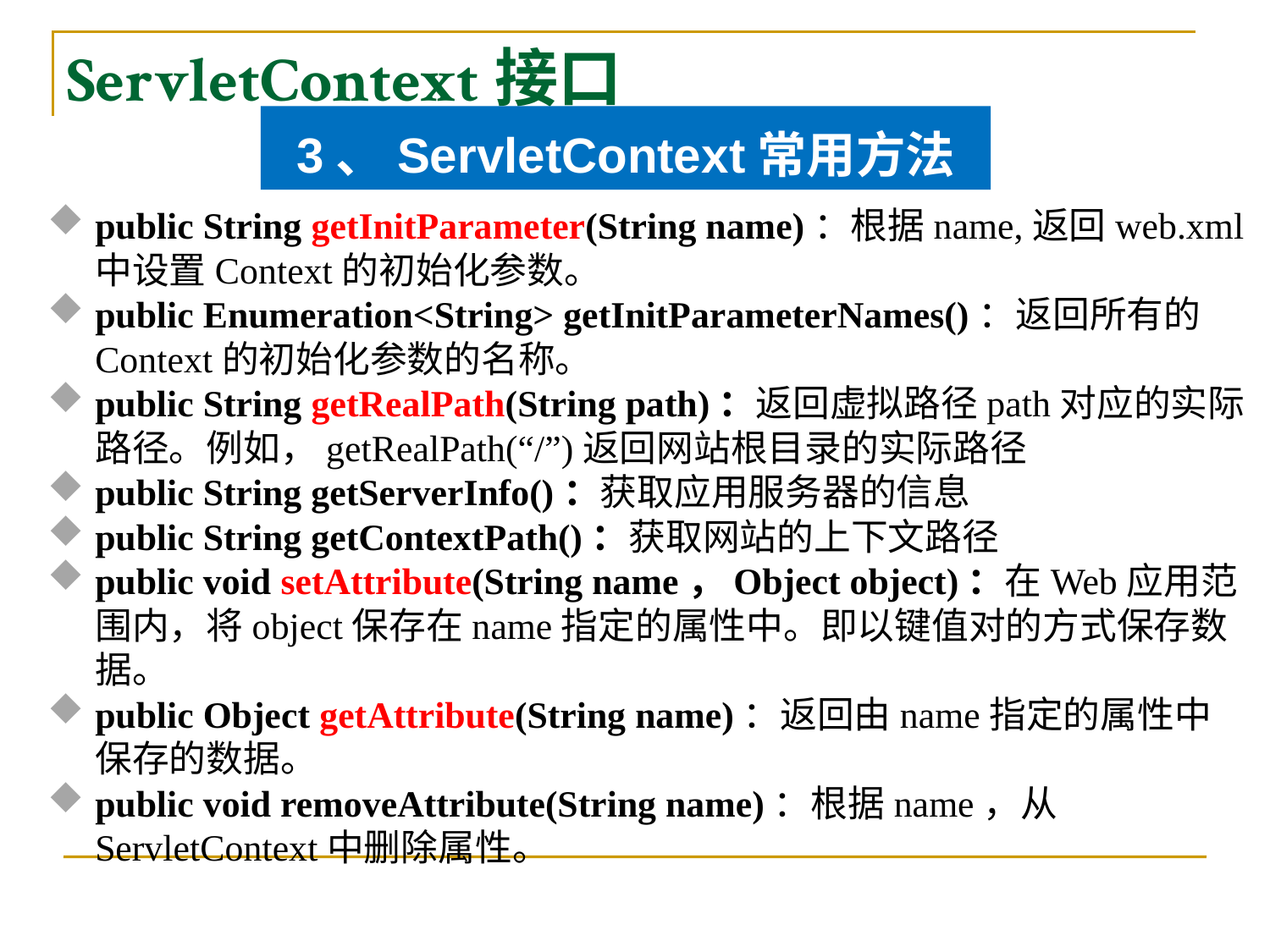

# ServletContext接口
3、ServletContext常用方法
public String getInitParameter(String name)：根据name,返回web.xml中设置Context的初始化参数。
public Enumeration<String> getInitParameterNames()：返回所有的Context的初始化参数的名称。
public String getRealPath(String path)：返回虚拟路径path对应的实际路径。例如，getRealPath(“/”)返回网站根目录的实际路径
public String getServerInfo()：获取应用服务器的信息
public String getContextPath()：获取网站的上下文路径
public void setAttribute(String name，Object object)：在Web应用范围内，将object保存在name指定的属性中。即以键值对的方式保存数据。
public Object getAttribute(String name)：返回由name指定的属性中保存的数据。
public void removeAttribute(String name)：根据name，从ServletContext中删除属性。